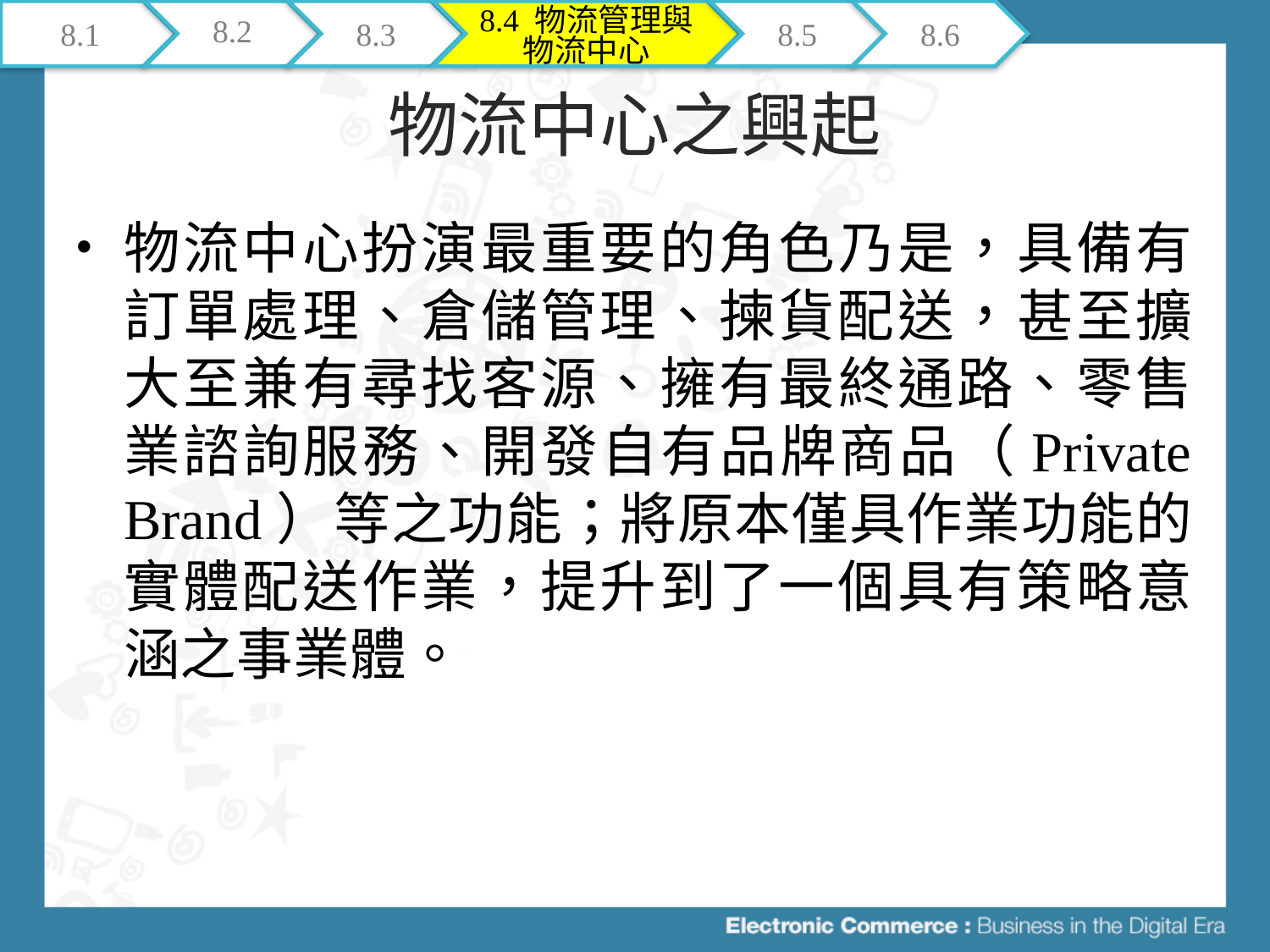

8.1
8.2
8.3
8.4 物流管理與物流中心
8.5
8.6
# 物流中心之興起
物流中心扮演最重要的角色乃是，具備有訂單處理、倉儲管理、揀貨配送，甚至擴大至兼有尋找客源、擁有最終通路、零售業諮詢服務、開發自有品牌商品（Private Brand）等之功能；將原本僅具作業功能的實體配送作業，提升到了一個具有策略意涵之事業體。